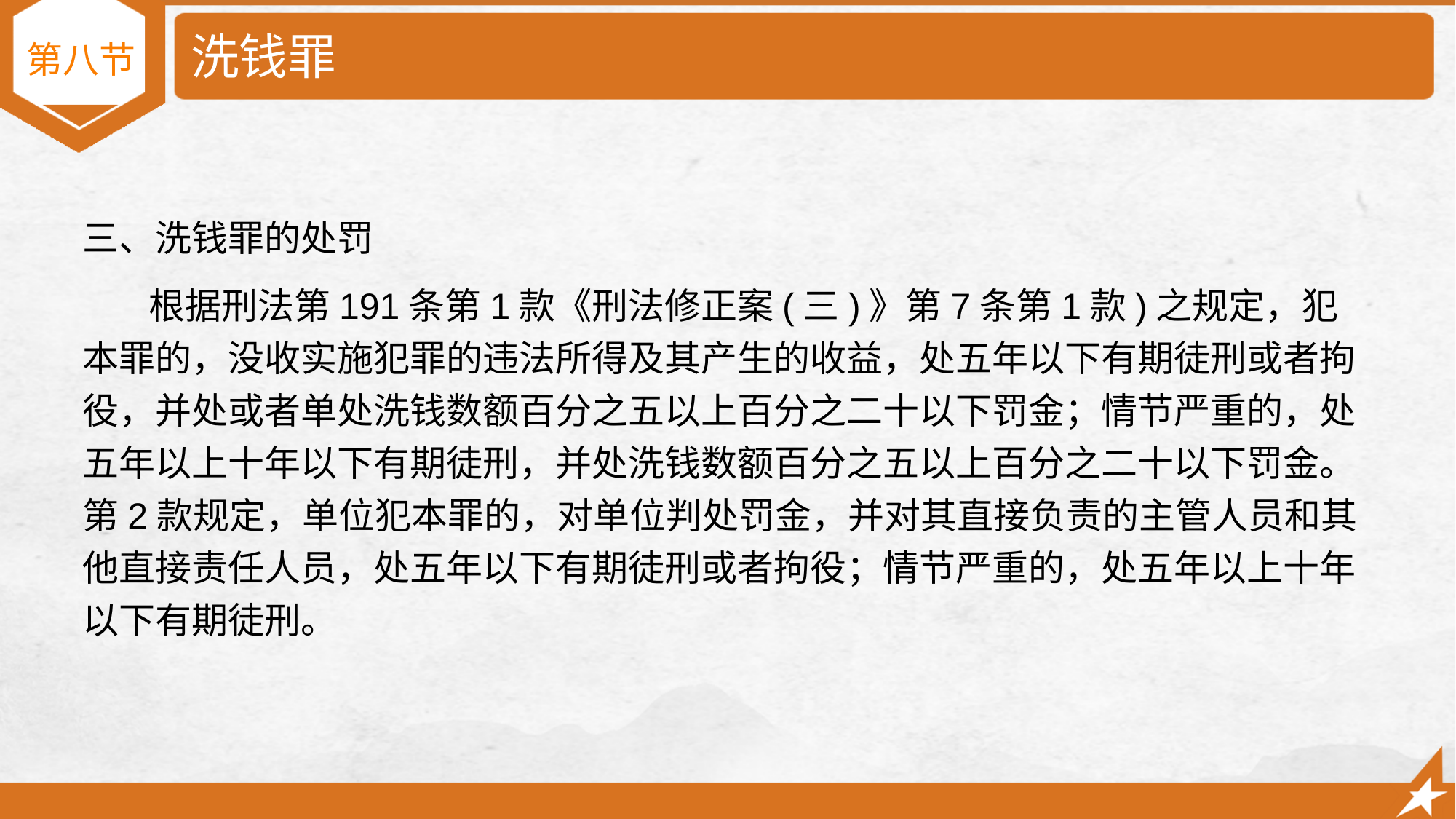

# 洗钱罪
第八节

三、洗钱罪的处罚
       根据刑法第191条第1款《刑法修正案(三)》第7条第1款)之规定，犯本罪的，没收实施犯罪的违法所得及其产生的收益，处五年以下有期徒刑或者拘役，并处或者单处洗钱数额百分之五以上百分之二十以下罚金；情节严重的，处五年以上十年以下有期徒刑，并处洗钱数额百分之五以上百分之二十以下罚金。第2款规定，单位犯本罪的，对单位判处罚金，并对其直接负责的主管人员和其他直接责任人员，处五年以下有期徒刑或者拘役；情节严重的，处五年以上十年以下有期徒刑。